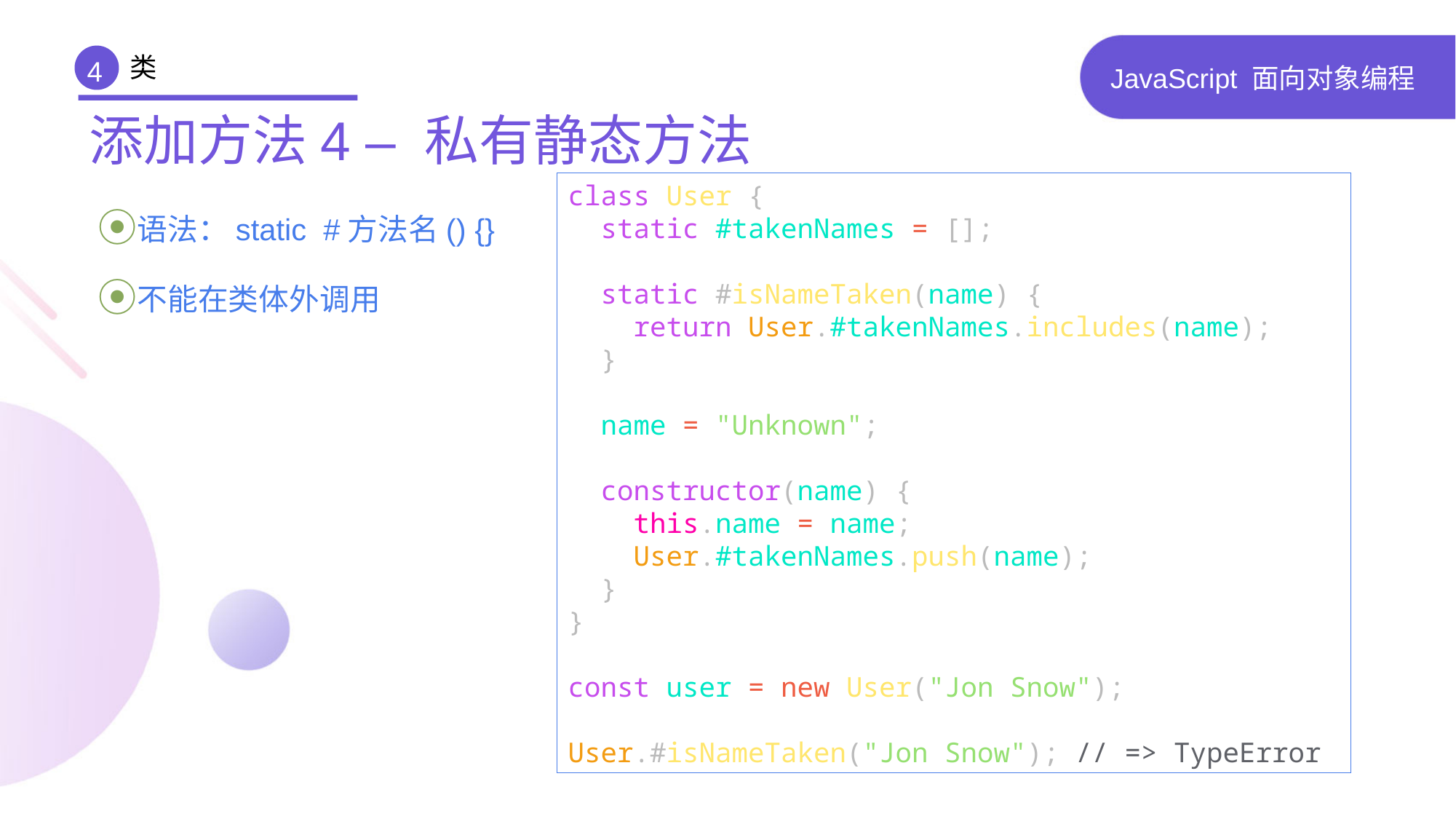

类
4
# JavaScript 面向对象编程
添加方法4 – 私有静态方法
class User {
  static #takenNames = [];
  static #isNameTaken(name) {
    return User.#takenNames.includes(name);
  }
  name = "Unknown";
  constructor(name) {
    this.name = name;
    User.#takenNames.push(name);
  }
}
const user = new User("Jon Snow");
User.#isNameTaken("Jon Snow"); // => TypeError
语法：static  #方法名() {}
不能在类体外调用